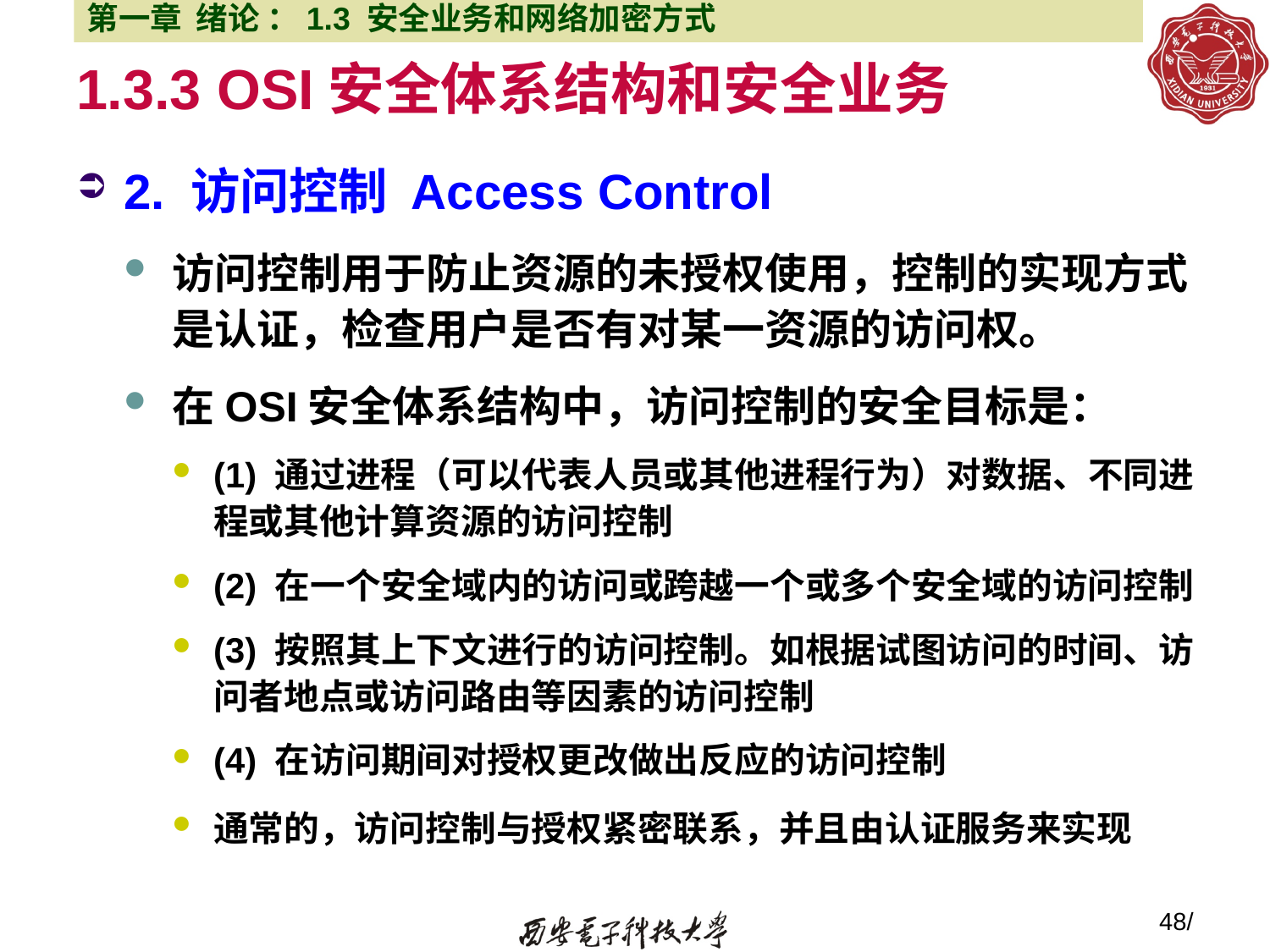

第一章  绪论 ：1.3 安全业务和网络加密方式
# 1.3.3 OSI安全体系结构和安全业务
2. 访问控制 Access Control
访问控制用于防止资源的未授权使用，控制的实现方式是认证，检查用户是否有对某一资源的访问权。
在OSI安全体系结构中，访问控制的安全目标是：
(1) 通过进程（可以代表人员或其他进程行为）对数据、不同进程或其他计算资源的访问控制
(2) 在一个安全域内的访问或跨越一个或多个安全域的访问控制
(3) 按照其上下文进行的访问控制。如根据试图访问的时间、访问者地点或访问路由等因素的访问控制
(4) 在访问期间对授权更改做出反应的访问控制
通常的，访问控制与授权紧密联系，并且由认证服务来实现
48/